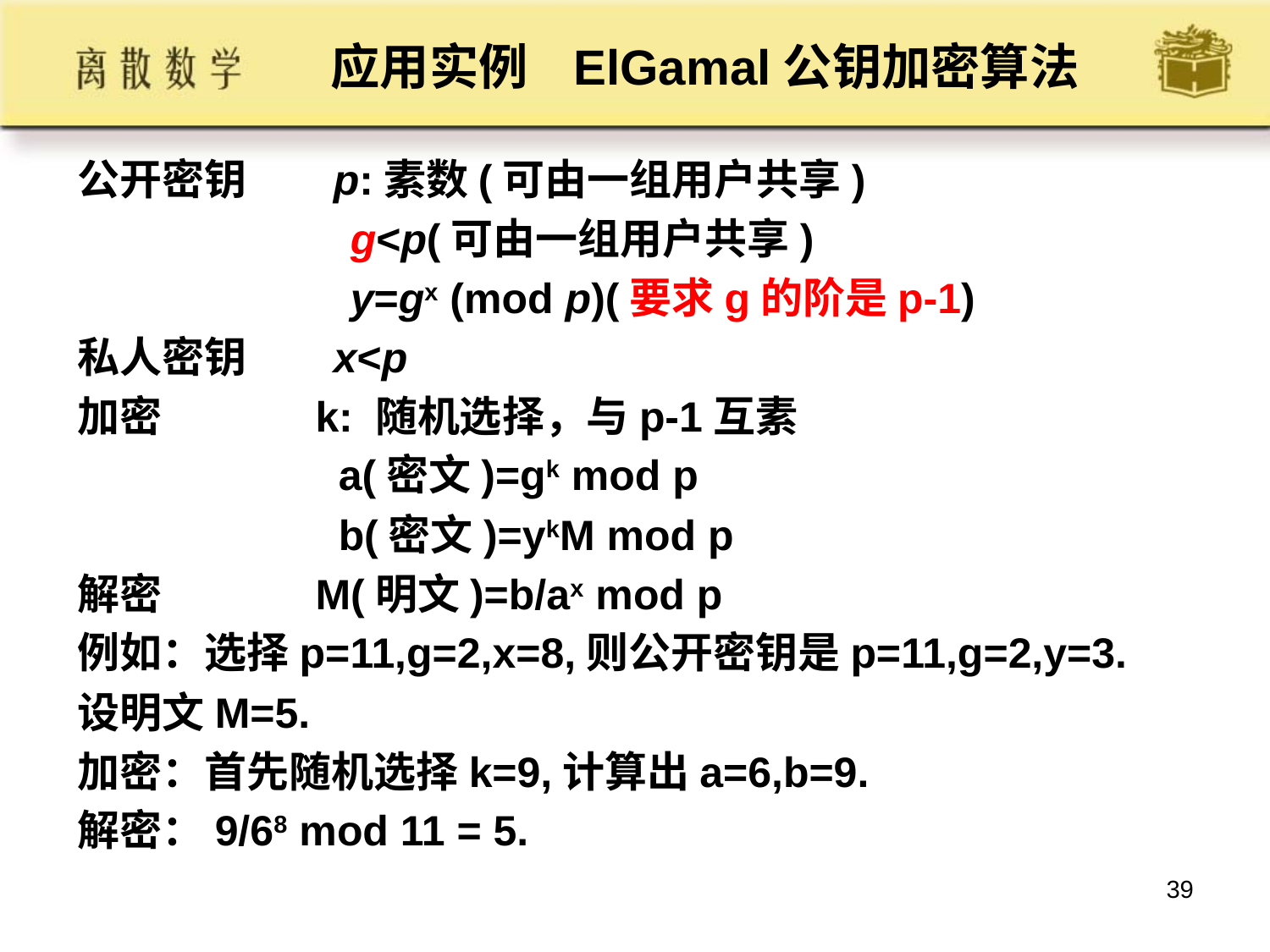

# 应用实例   ElGamal公钥加密算法
公开密钥        p:素数(可由一组用户共享)
                       g<p(可由一组用户共享)
                       y=gx (mod p)(要求g的阶是p-1)
私人密钥        x<p
加密               k: 随机选择，与p-1互素
                      a(密文)=gk mod p
                      b(密文)=ykM mod p
解密               M(明文)=b/ax mod p
例如：选择p=11,g=2,x=8,则公开密钥是p=11,g=2,y=3.
设明文M=5.
加密：首先随机选择k=9,计算出a=6,b=9.
解密：9/68 mod 11 = 5.

39